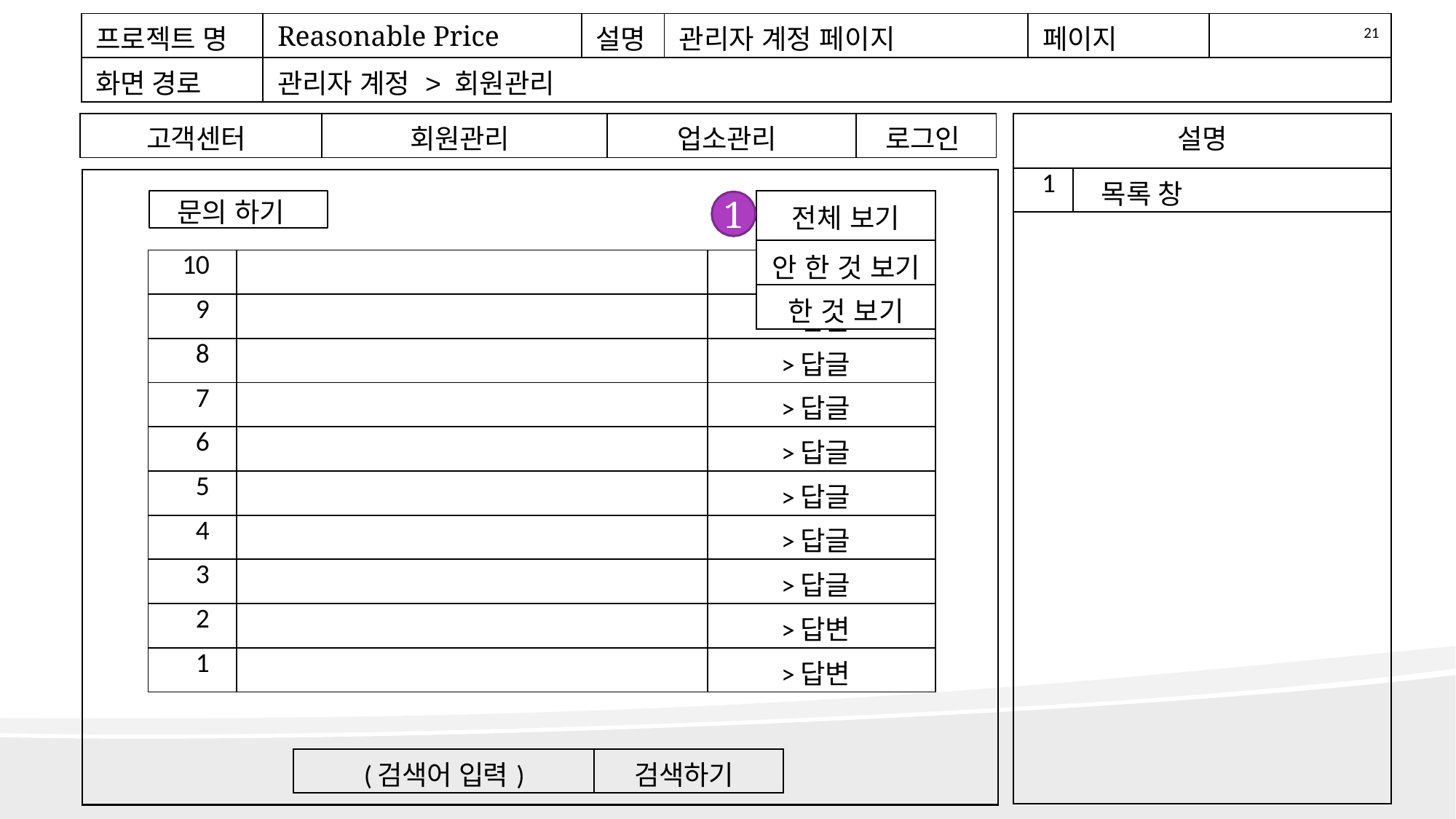

| 프로젝트 명 | Reasonable Price | 설명 | 관리자 계정 페이지 | 페이지 | 21 |
| --- | --- | --- | --- | --- | --- |
| 화면 경로 | 관리자 계정 > 회원관리 |  |  |  |  |
| 고객센터 | 회원관리 | 업소관리 | 로그인 |
| --- | --- | --- | --- |
| 설명 |  |
| --- | --- |
| 1 | 목록 창 |
|  |  |

1

문의 하기
| 전체 보기 |
| --- |
| 안 한 것 보기 |
| 한 것 보기 |
| 10 |  | >답글 |
| --- | --- | --- |
| 9 |  | >답글 |
| 8 |  | >답글 |
| 7 |  | >답글 |
| 6 |  | >답글 |
| 5 |  | >답글 |
| 4 |  | >답글 |
| 3 |  | >답글 |
| 2 |  | >답변 |
| 1 |  | >답변 |
1
| (검색어 입력) | 검색하기 |
| --- | --- |